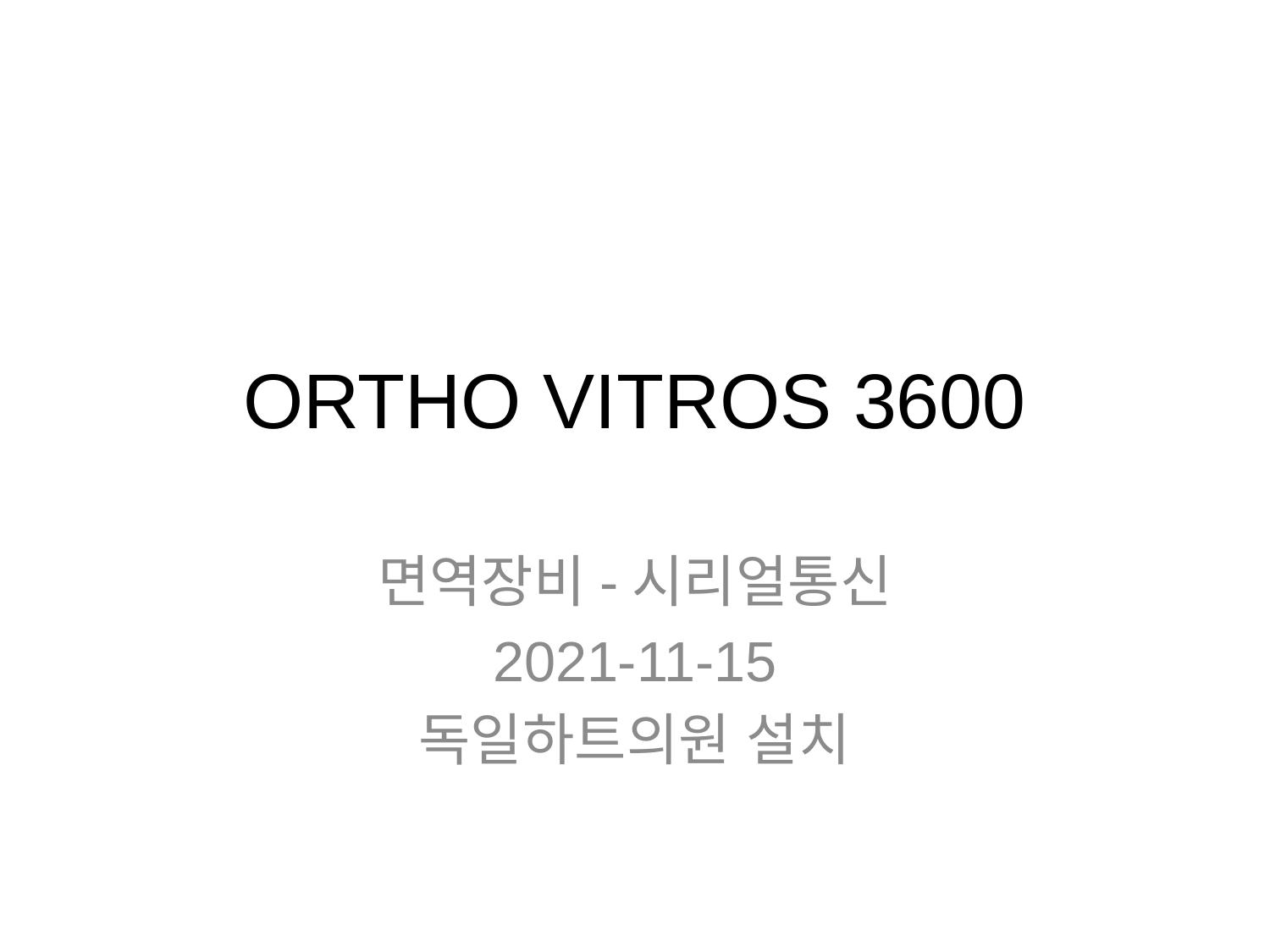

# ORTHO VITROS 3600
면역장비-시리얼통신
2021-11-15
독일하트의원 설치